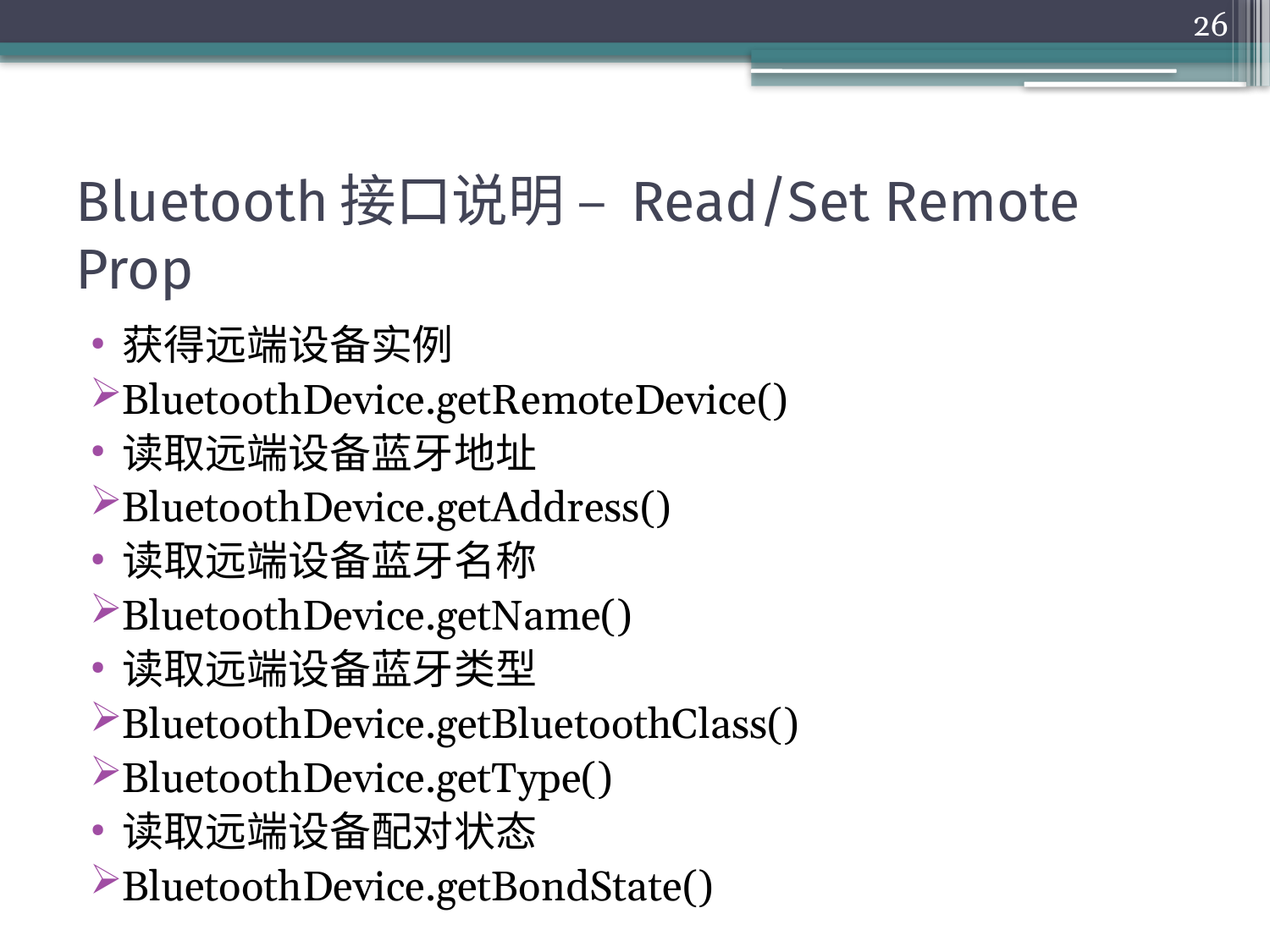

26
# Bluetooth接口说明 – Read/Set Remote Prop
获得远端设备实例
BluetoothDevice.getRemoteDevice()
读取远端设备蓝牙地址
BluetoothDevice.getAddress()
读取远端设备蓝牙名称
BluetoothDevice.getName()
读取远端设备蓝牙类型
BluetoothDevice.getBluetoothClass()
BluetoothDevice.getType()
读取远端设备配对状态
BluetoothDevice.getBondState()